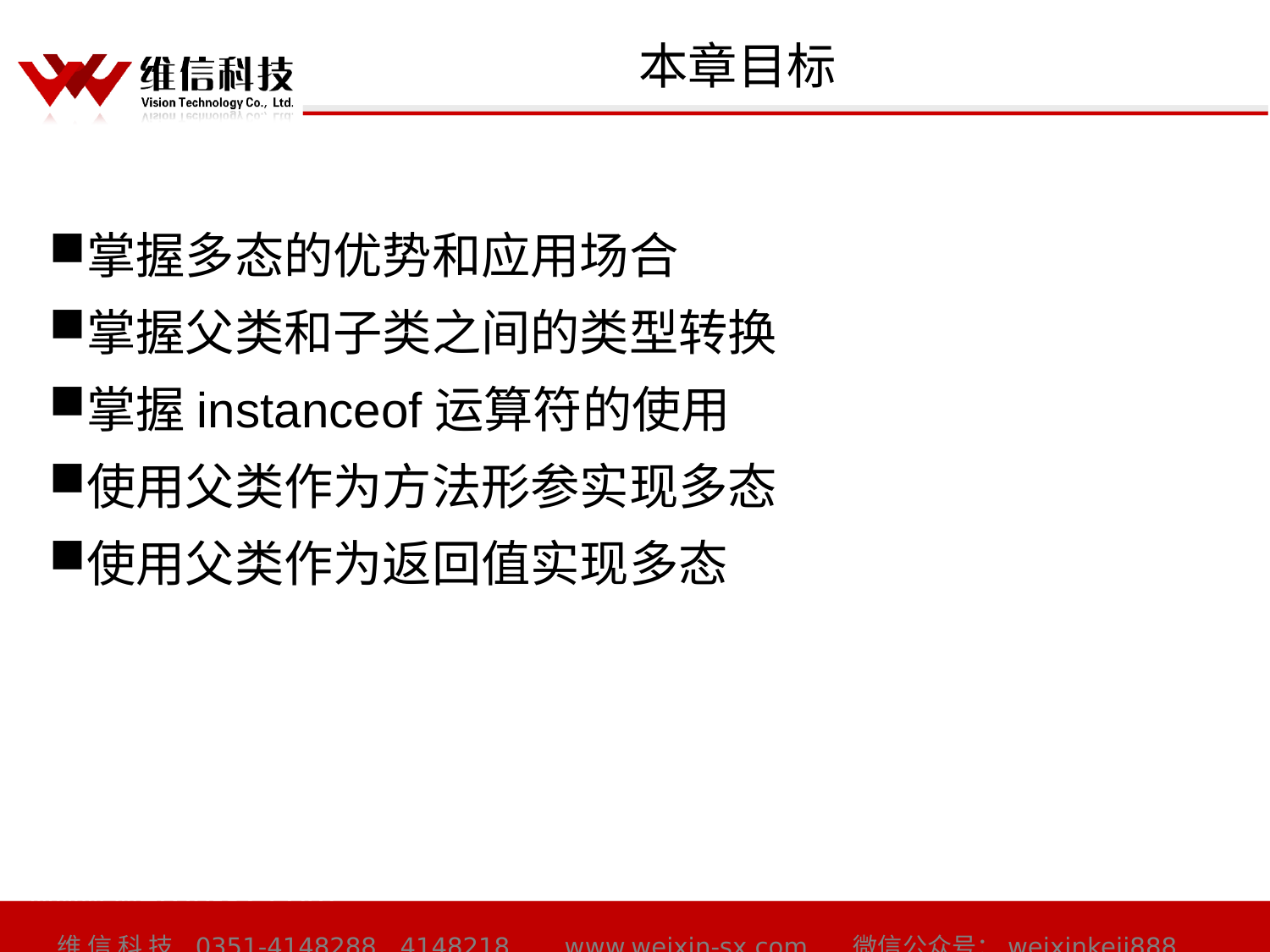

# 本章目标
掌握多态的优势和应用场合
掌握父类和子类之间的类型转换
掌握instanceof运算符的使用
使用父类作为方法形参实现多态
使用父类作为返回值实现多态